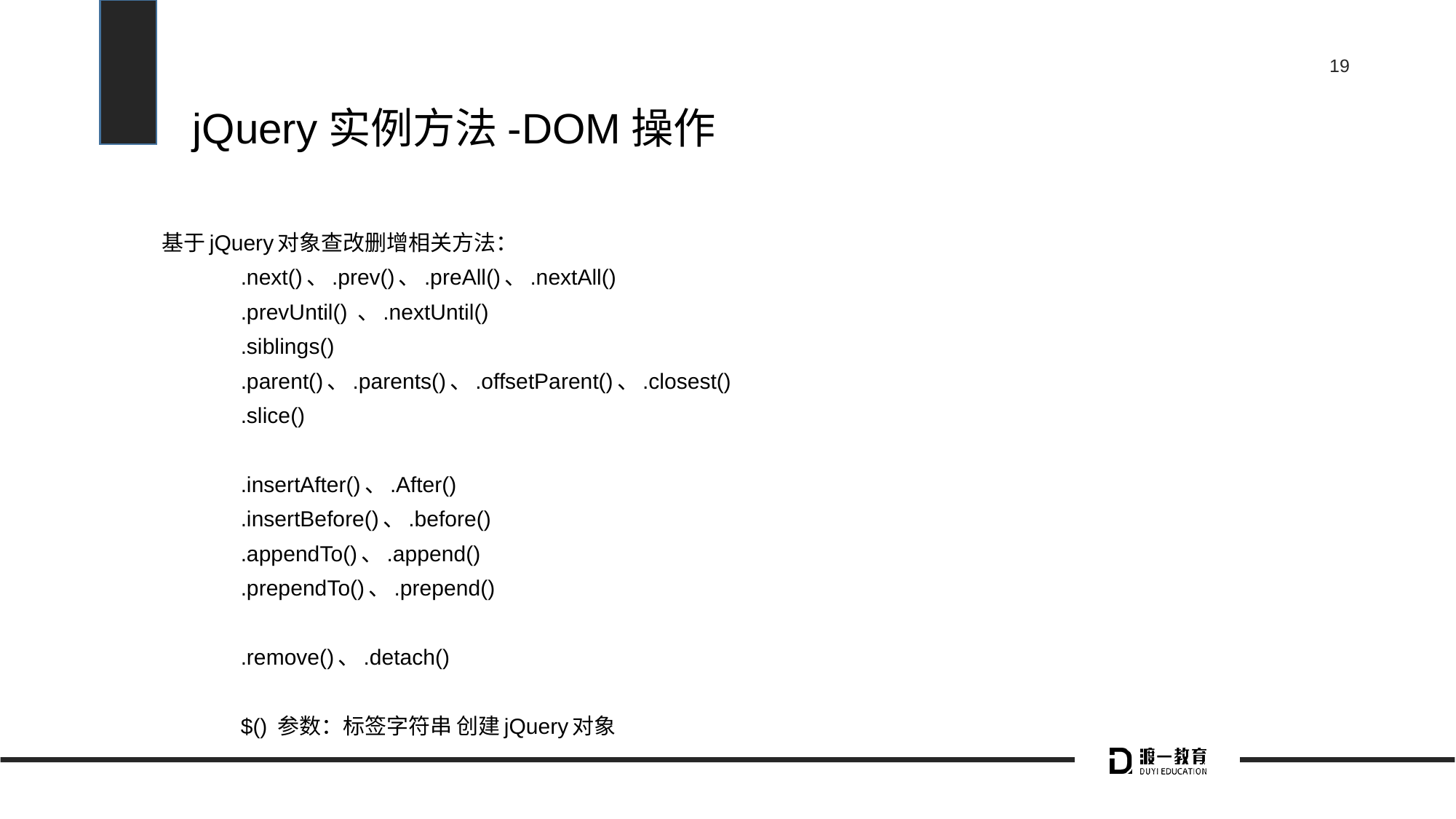

# jQuery实例方法-DOM操作
基于jQuery对象查改删增相关方法：
	.next()、.prev()、.preAll()、.nextAll()
	.prevUntil() 、.nextUntil()
	.siblings()
	.parent()、.parents()、.offsetParent()、.closest()
	.slice()

	.insertAfter()、.After()
	.insertBefore()、.before()
	.appendTo()、.append()
	.prependTo()、.prepend()

	.remove()、.detach()

	$() 参数：标签字符串 创建jQuery对象